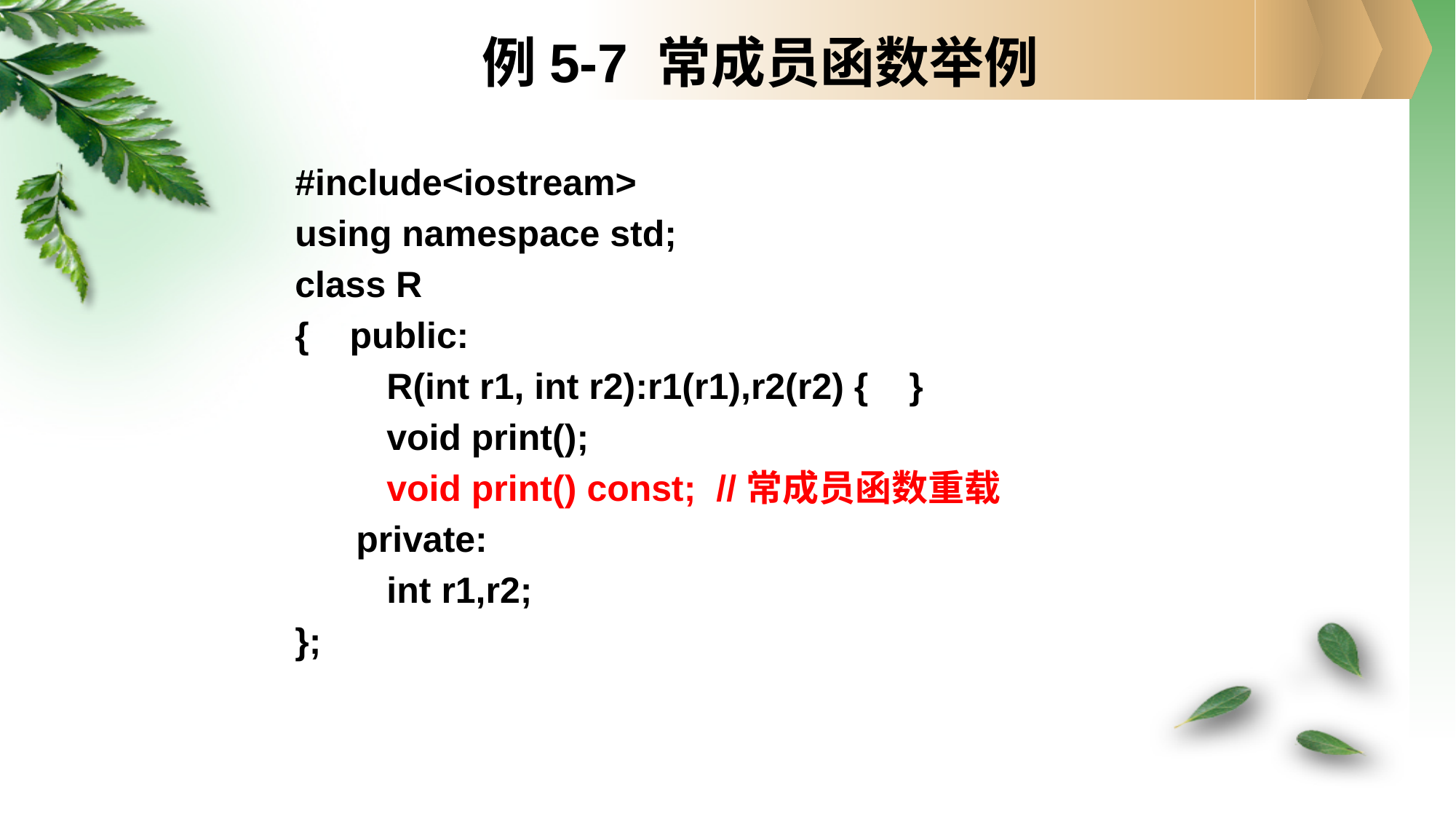

# 例5-7 常成员函数举例
#include<iostream>
using namespace std;
class R
{    public:
         R(int r1, int r2):r1(r1),r2(r2) {    }
         void print();
         void print() const;  //常成员函数重载
      private:
         int r1,r2;
};